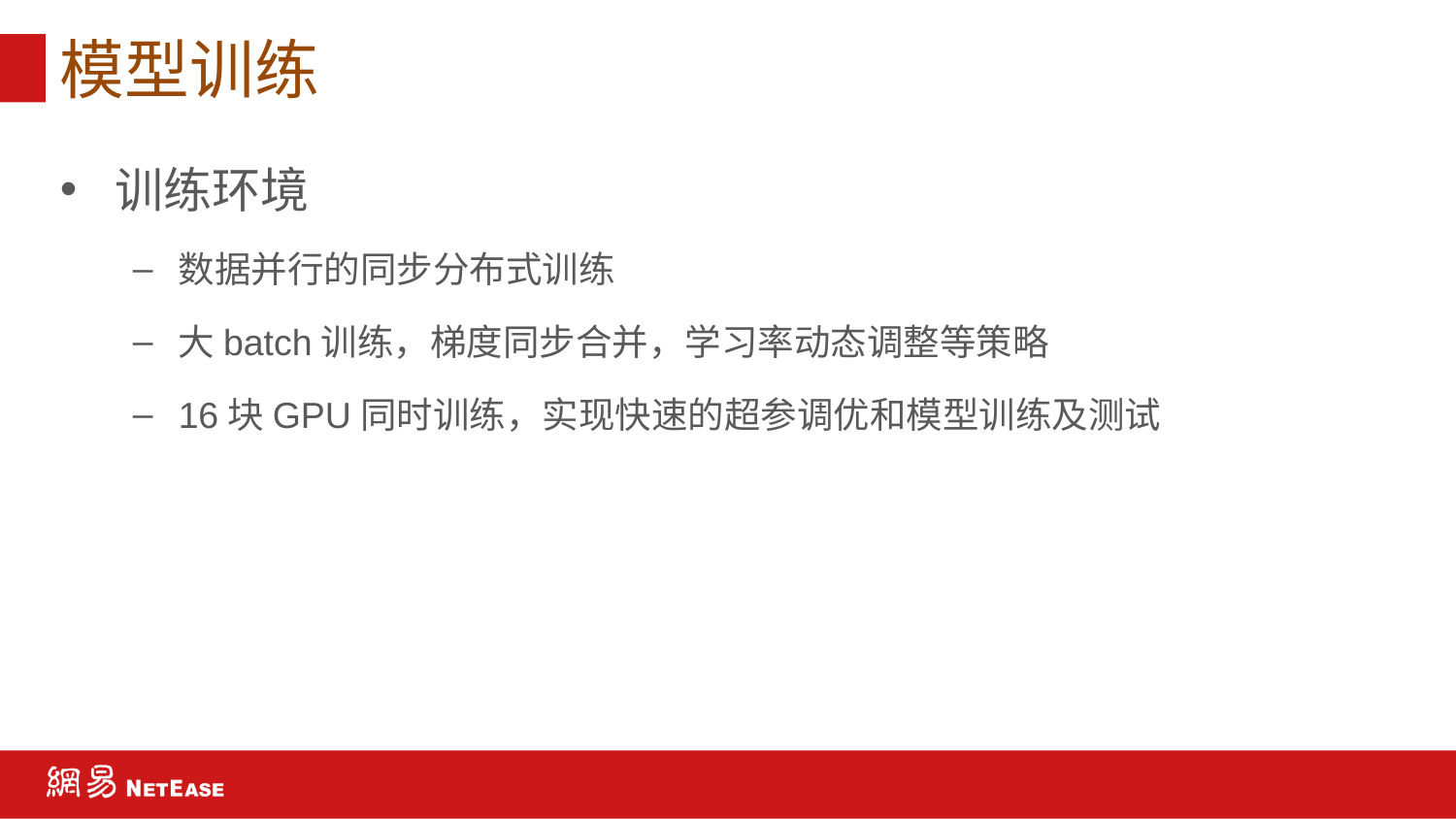

# 模型训练
训练环境
数据并行的同步分布式训练
大batch训练，梯度同步合并，学习率动态调整等策略
16块GPU同时训练，实现快速的超参调优和模型训练及测试